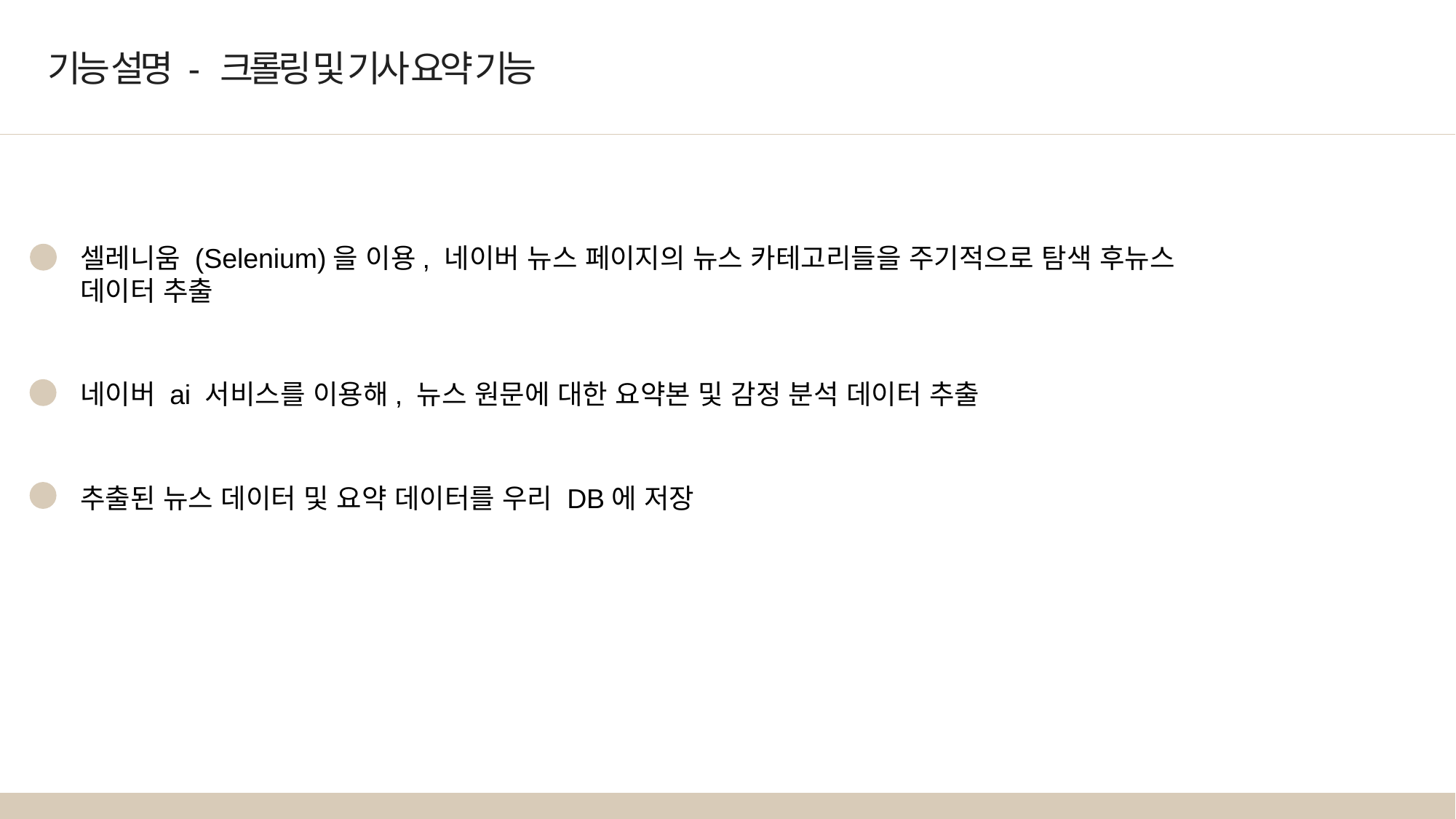

기능 설명 -  크롤링 및 기사 요약 기능
셀레니움 (Selenium)을 이용, 네이버 뉴스 페이지의 뉴스 카테고리들을 주기적으로 탐색 후뉴스 데이터 추출

네이버 ai 서비스를 이용해, 뉴스 원문에 대한 요약본 및 감정 분석 데이터 추출

추출된 뉴스 데이터 및 요약 데이터를 우리 DB에 저장